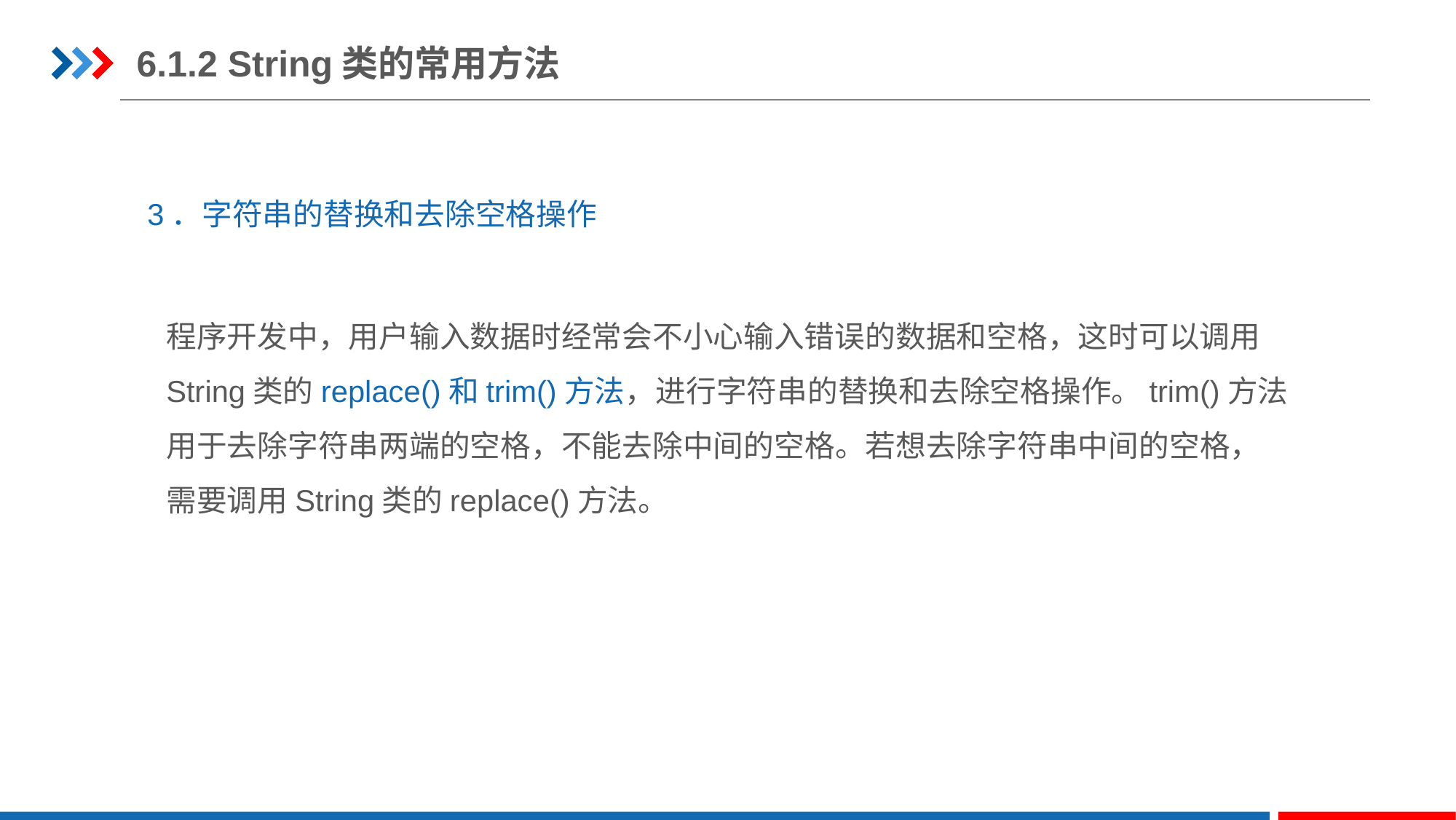

6.1.2 String类的常用方法
3．字符串的替换和去除空格操作
程序开发中，用户输入数据时经常会不小心输入错误的数据和空格，这时可以调用String类的replace()和trim()方法，进行字符串的替换和去除空格操作。trim()方法用于去除字符串两端的空格，不能去除中间的空格。若想去除字符串中间的空格，需要调用String类的replace()方法。